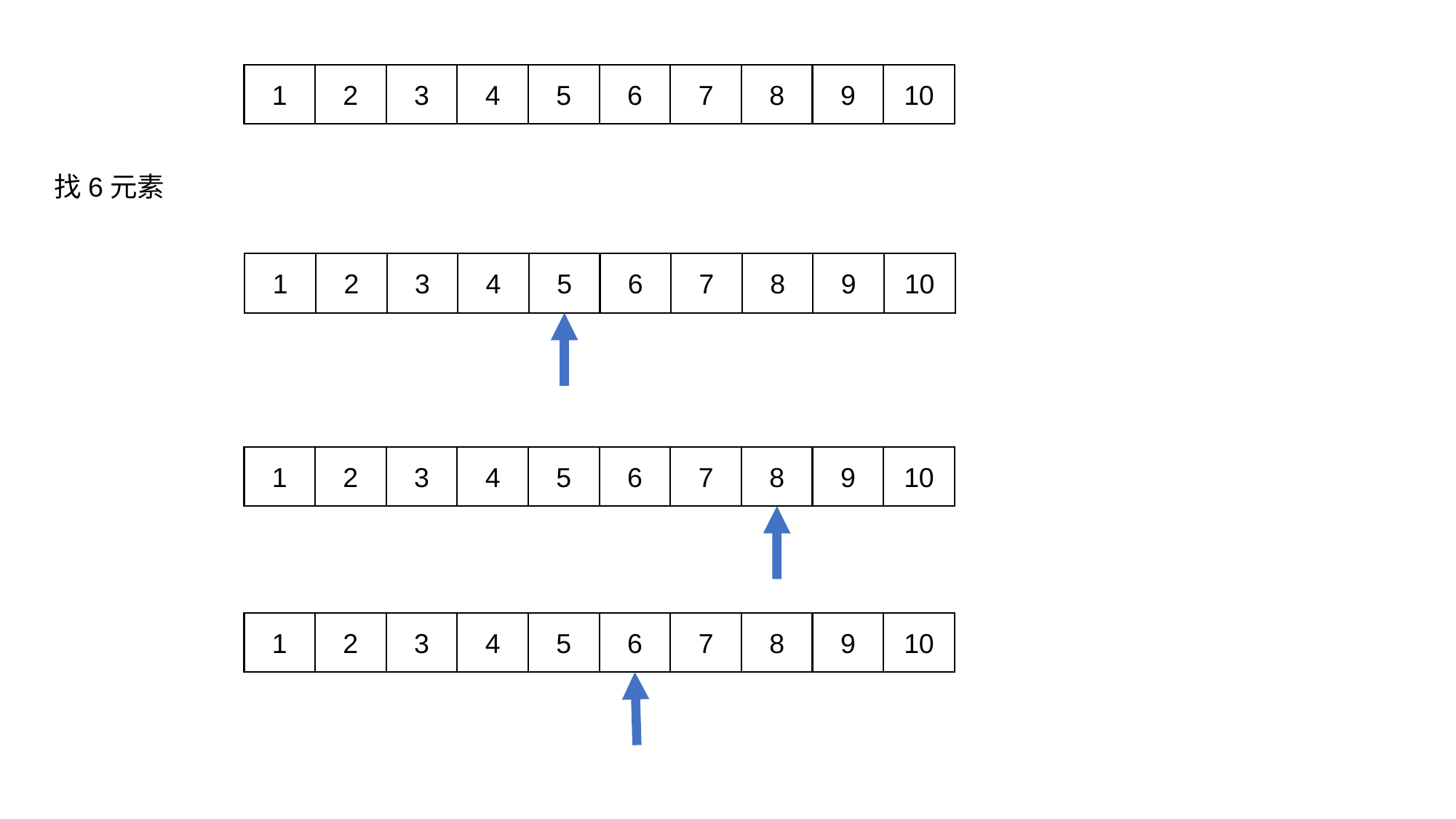

10
5
6
7
8
9
3
4
2
1
找6元素
10
5
6
7
8
9
3
4
2
1
10
5
6
7
8
9
3
4
2
1
10
5
6
7
8
9
3
4
2
1